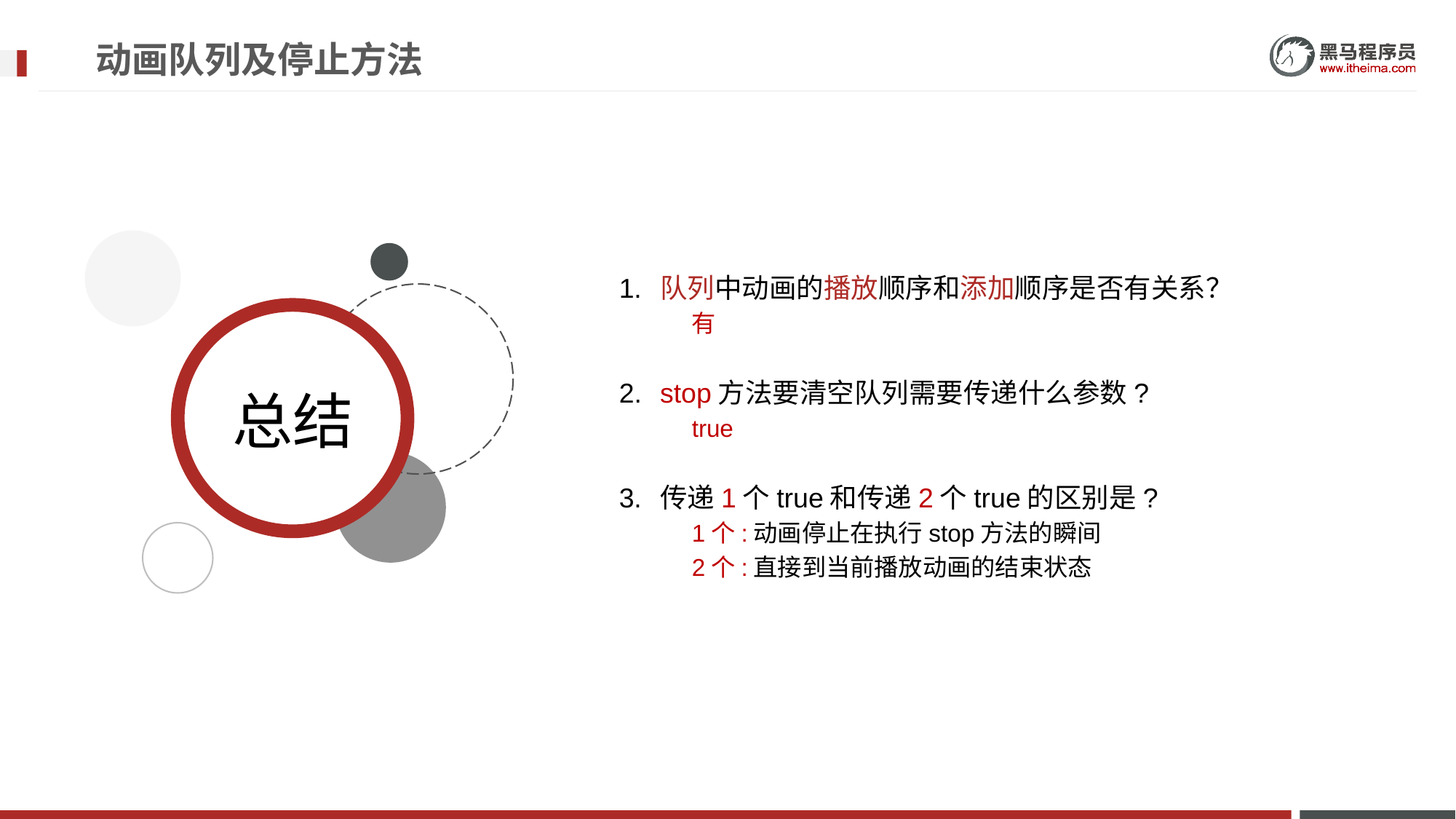

# 动画队列及停止方法
队列中动画的播放顺序和添加顺序是否有关系？
有
stop方法要清空队列需要传递什么参数?
true
传递1个true和传递2个true的区别是?
1个:动画停止在执行stop方法的瞬间
2个:直接到当前播放动画的结束状态